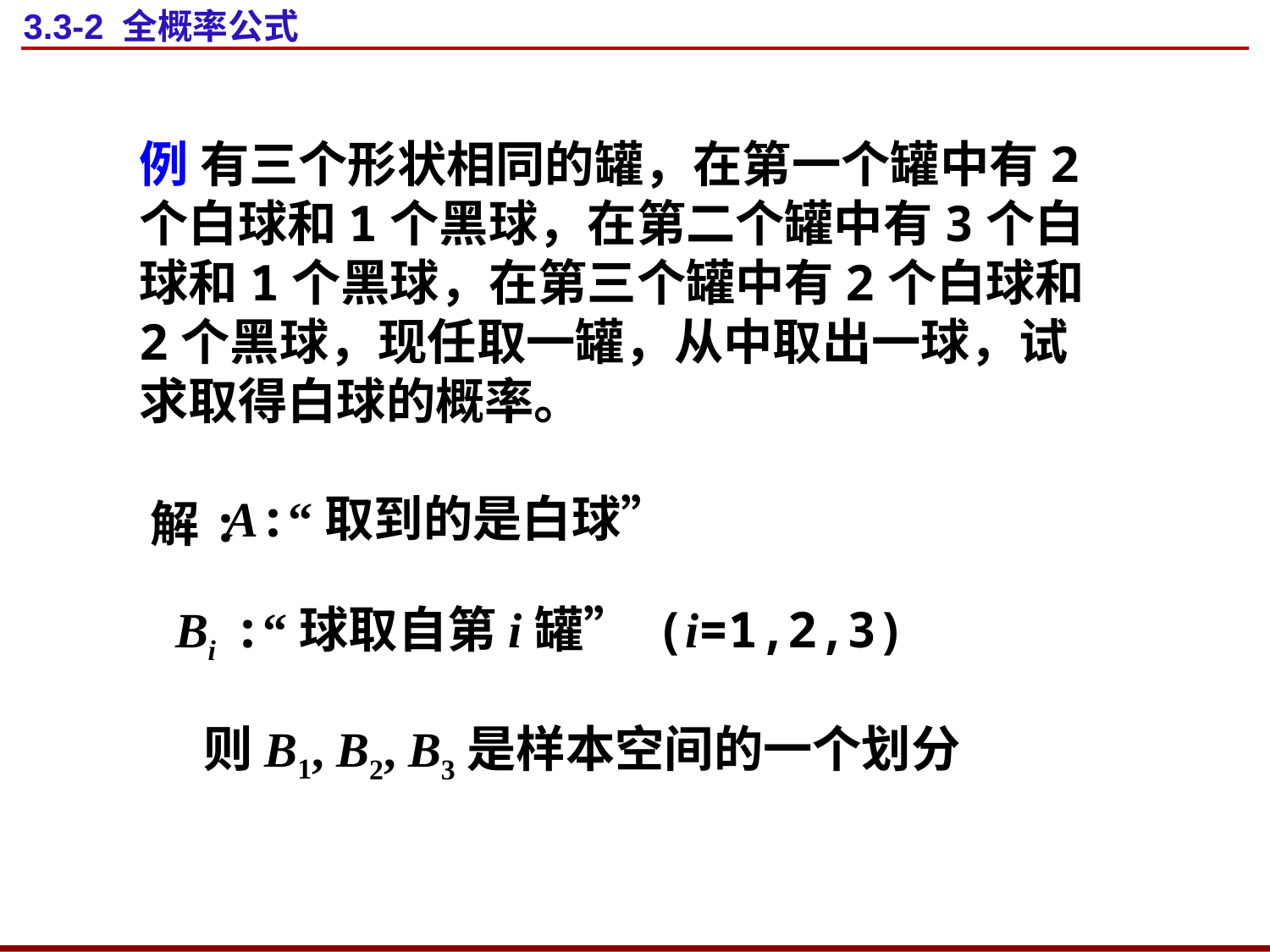

# 3.3-2 全概率公式

例 有三个形状相同的罐，在第一个罐中有2个白球和1个黑球，在第二个罐中有3个白球和1个黑球，在第三个罐中有2个白球和2个黑球，现任取一罐，从中取出一球，试求取得白球的概率。
A:“取到的是白球”
解:
Bi :“球取自第i罐” (i=1,2,3)
则B1, B2, B3是样本空间的一个划分